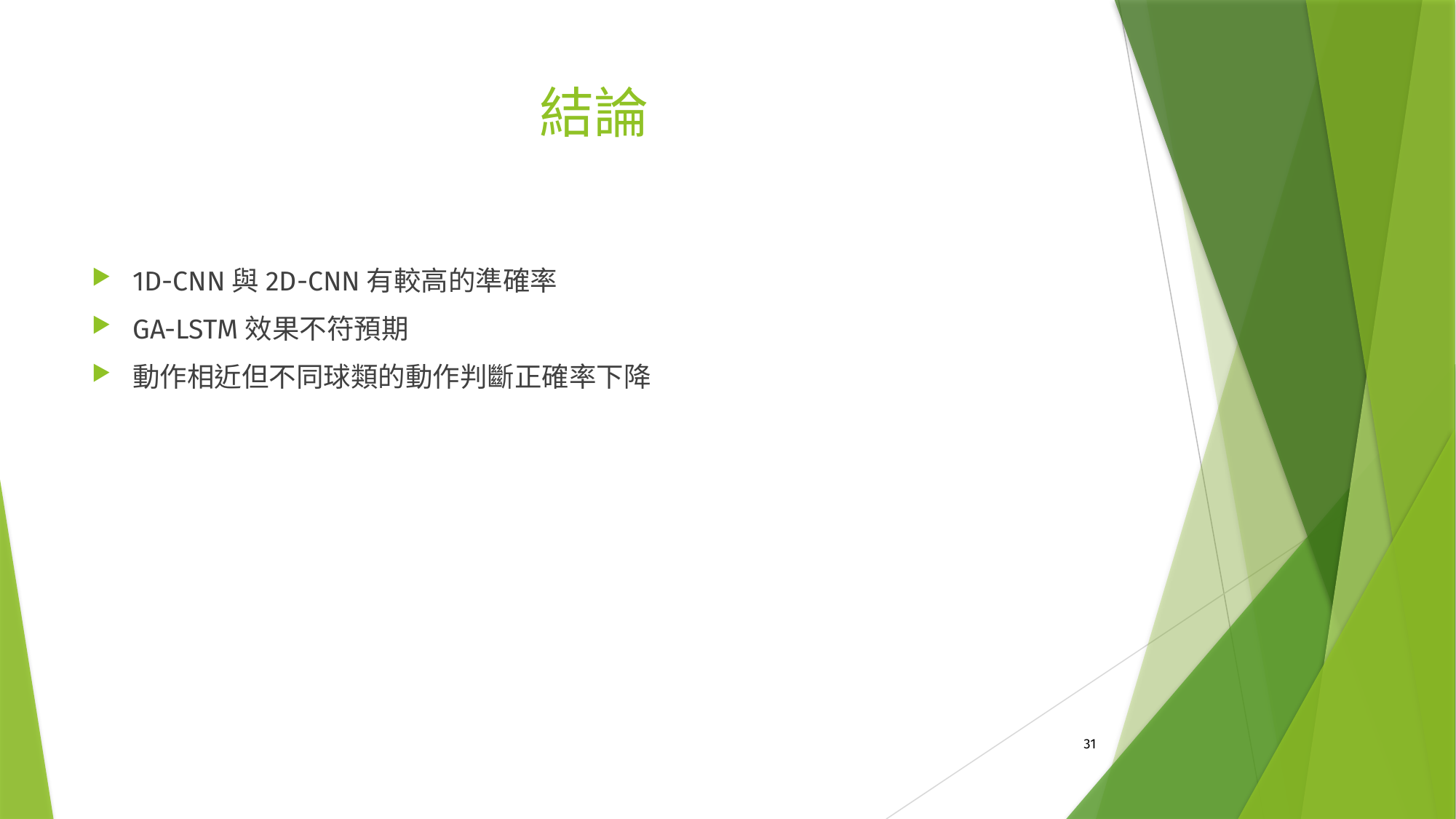

# 結論
1D-CNN與2D-CNN有較高的準確率
GA-LSTM效果不符預期
動作相近但不同球類的動作判斷正確率下降

31